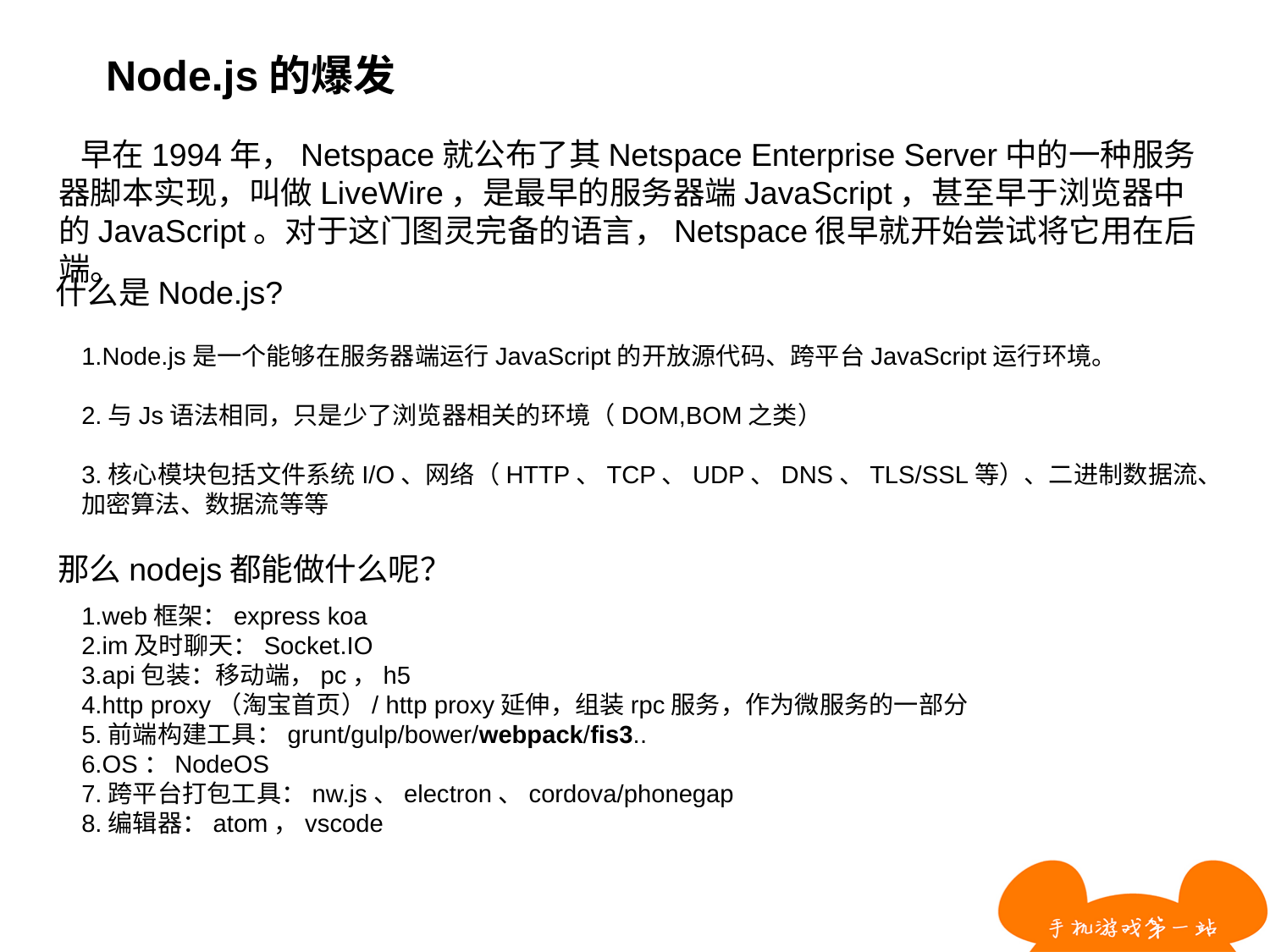

Node.js的爆发
  早在1994年，Netspace就公布了其Netspace Enterprise Server中的一种服务器脚本实现，叫做LiveWire，是最早的服务器端JavaScript，甚至早于浏览器中的JavaScript。对于这门图灵完备的语言，Netspace很早就开始尝试将它用在后端。
什么是Node.js?
1.Node.js是一个能够在服务器端运行JavaScript的开放源代码、跨平台JavaScript运行环境。

2.与Js语法相同，只是少了浏览器相关的环境（DOM,BOM之类）

3.核心模块包括文件系统I/O、网络（HTTP、TCP、UDP、DNS、TLS/SSL等）、二进制数据流、加密算法、数据流等等
那么nodejs都能做什么呢？
1.web框架：express koa
2.im及时聊天：Socket.IO
3.api包装：移动端，pc，h5
4.http proxy（淘宝首页）/ http proxy延伸，组装rpc服务，作为微服务的一部分
5.前端构建工具：grunt/gulp/bower/webpack/fis3..
6.OS：NodeOS
7.跨平台打包工具：nw.js、electron、cordova/phonegap
8.编辑器：atom，vscode